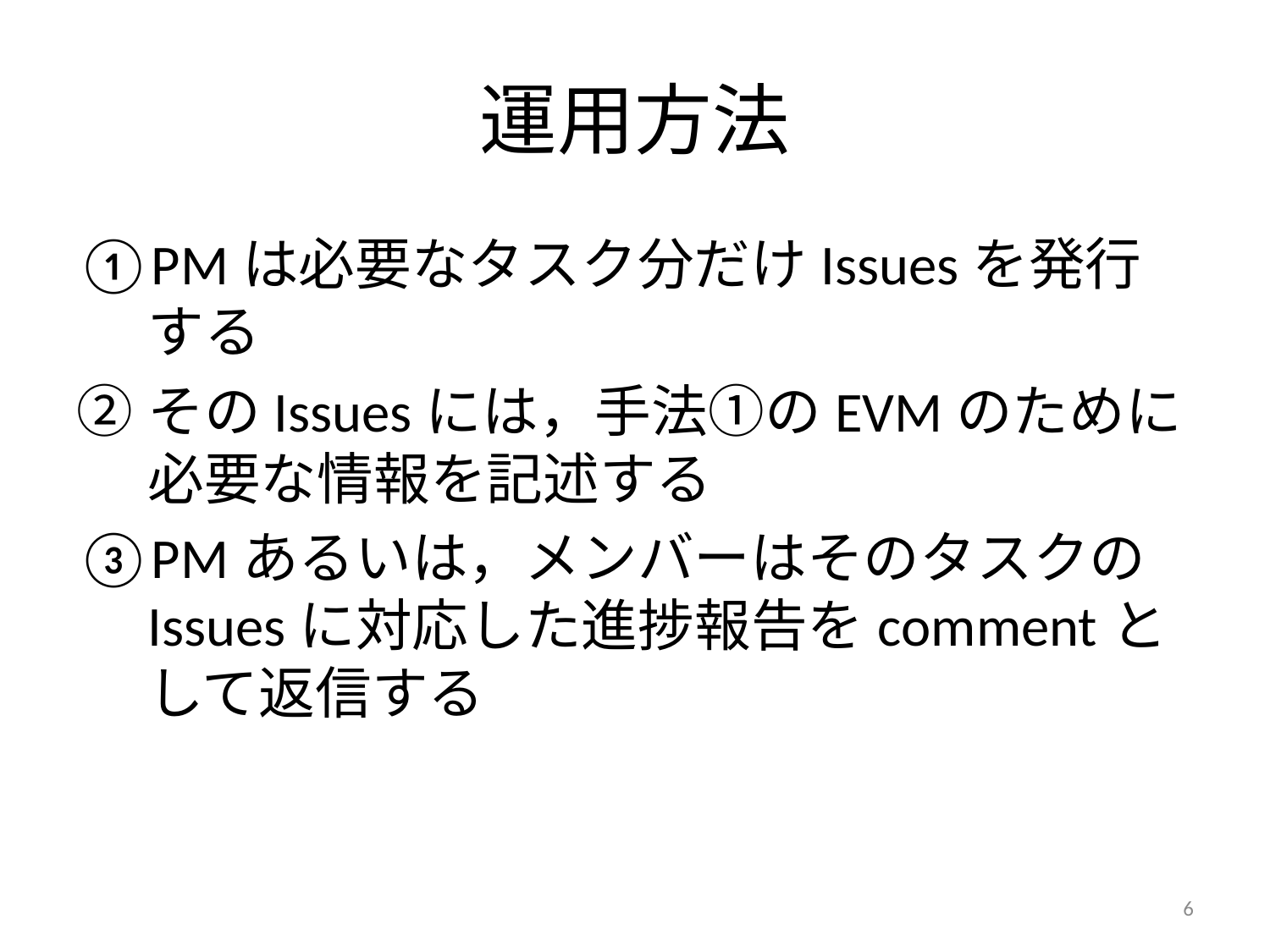

# 運用方法
PMは必要なタスク分だけIssuesを発行する
そのIssuesには，手法①のEVMのために必要な情報を記述する
PMあるいは，メンバーはそのタスクのIssuesに対応した進捗報告をcommentとして返信する

6